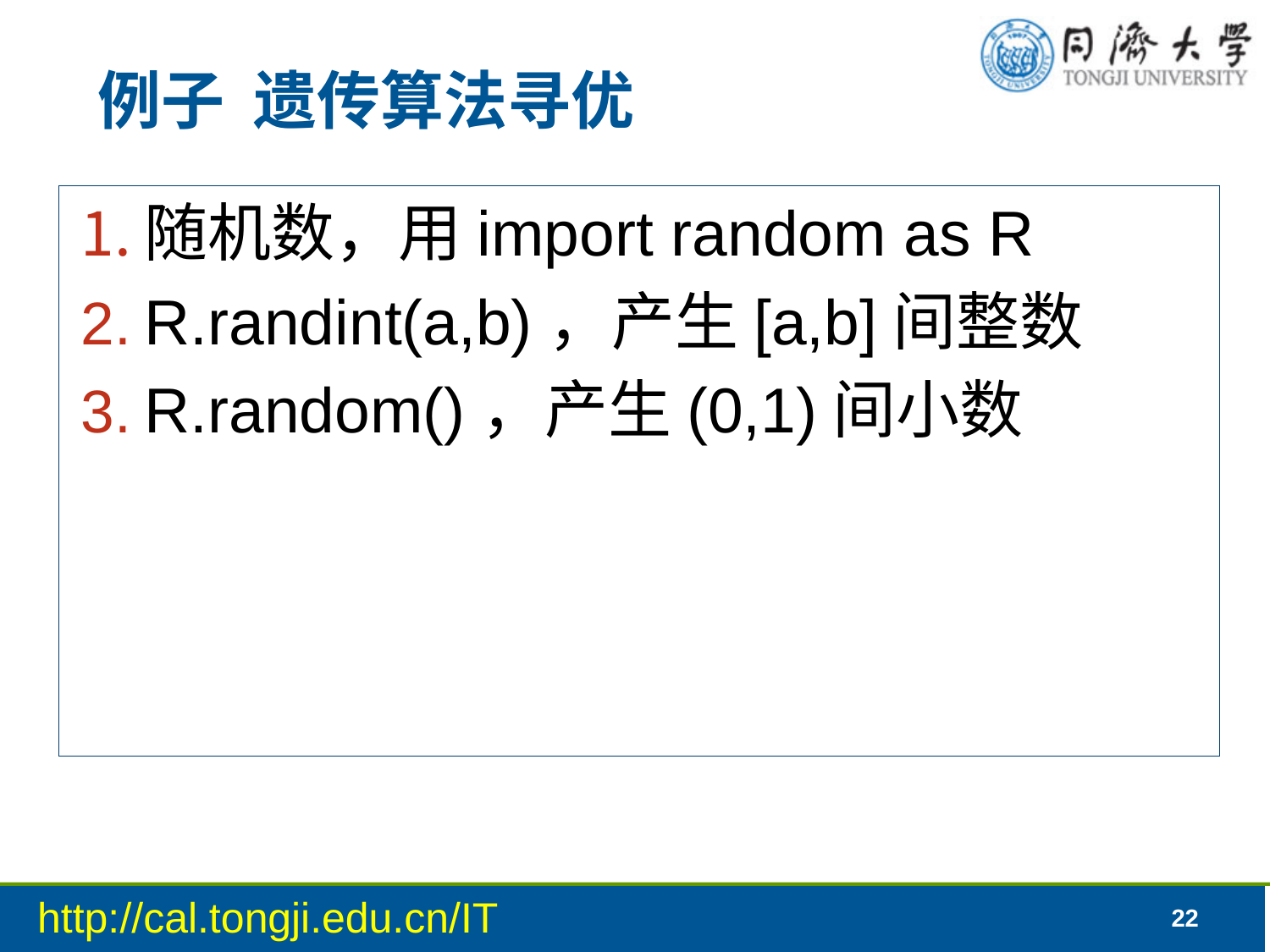

例子  遗传算法寻优
随机数，用import random as R
R.randint(a,b)，产生[a,b]间整数
R.random()，产生(0,1)间小数